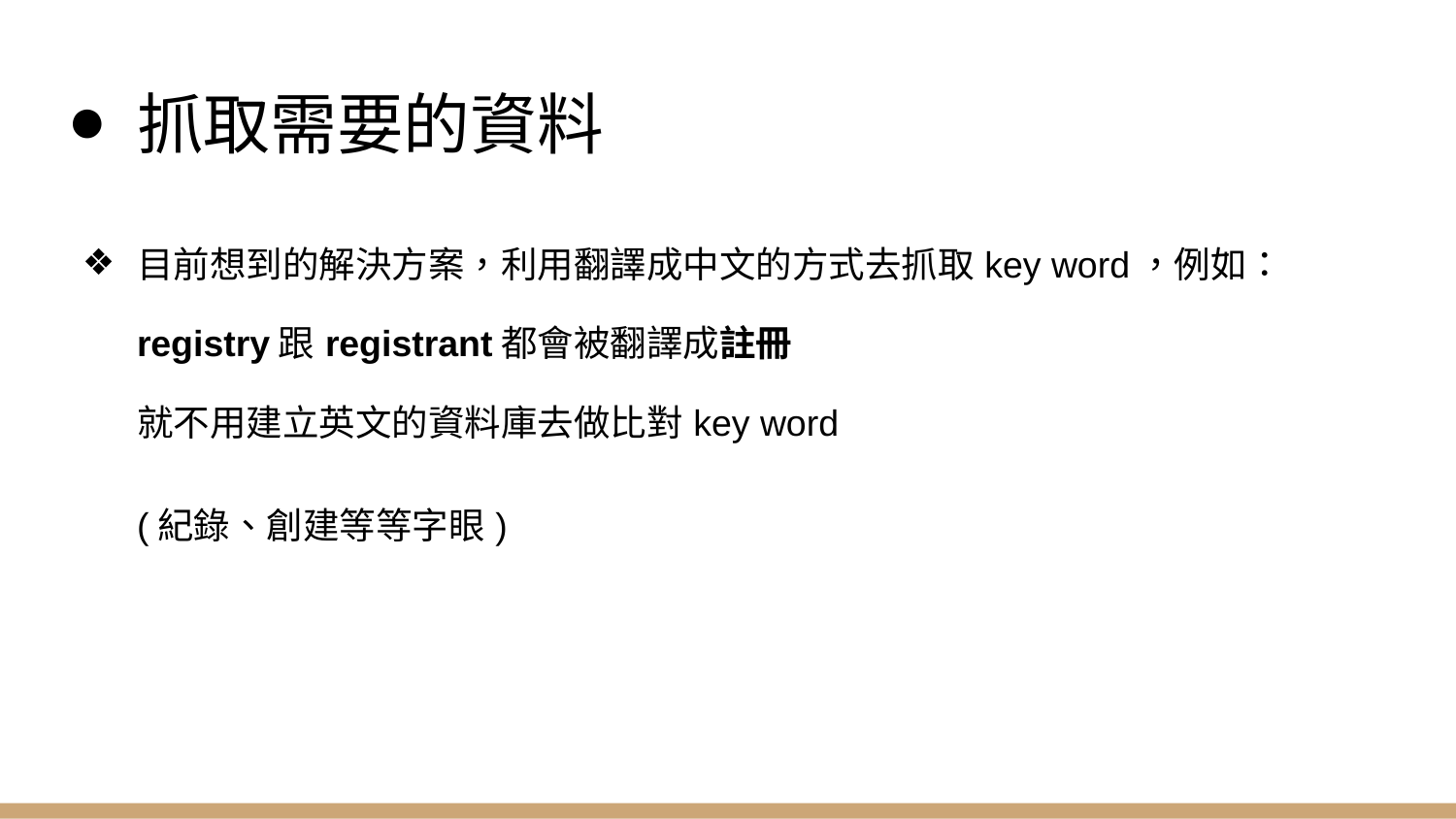

# 抓取需要的資料
目前想到的解決方案，利用翻譯成中文的方式去抓取key word，例如：registry跟registrant都會被翻譯成註冊
就不用建立英文的資料庫去做比對key word
(紀錄、創建等等字眼)